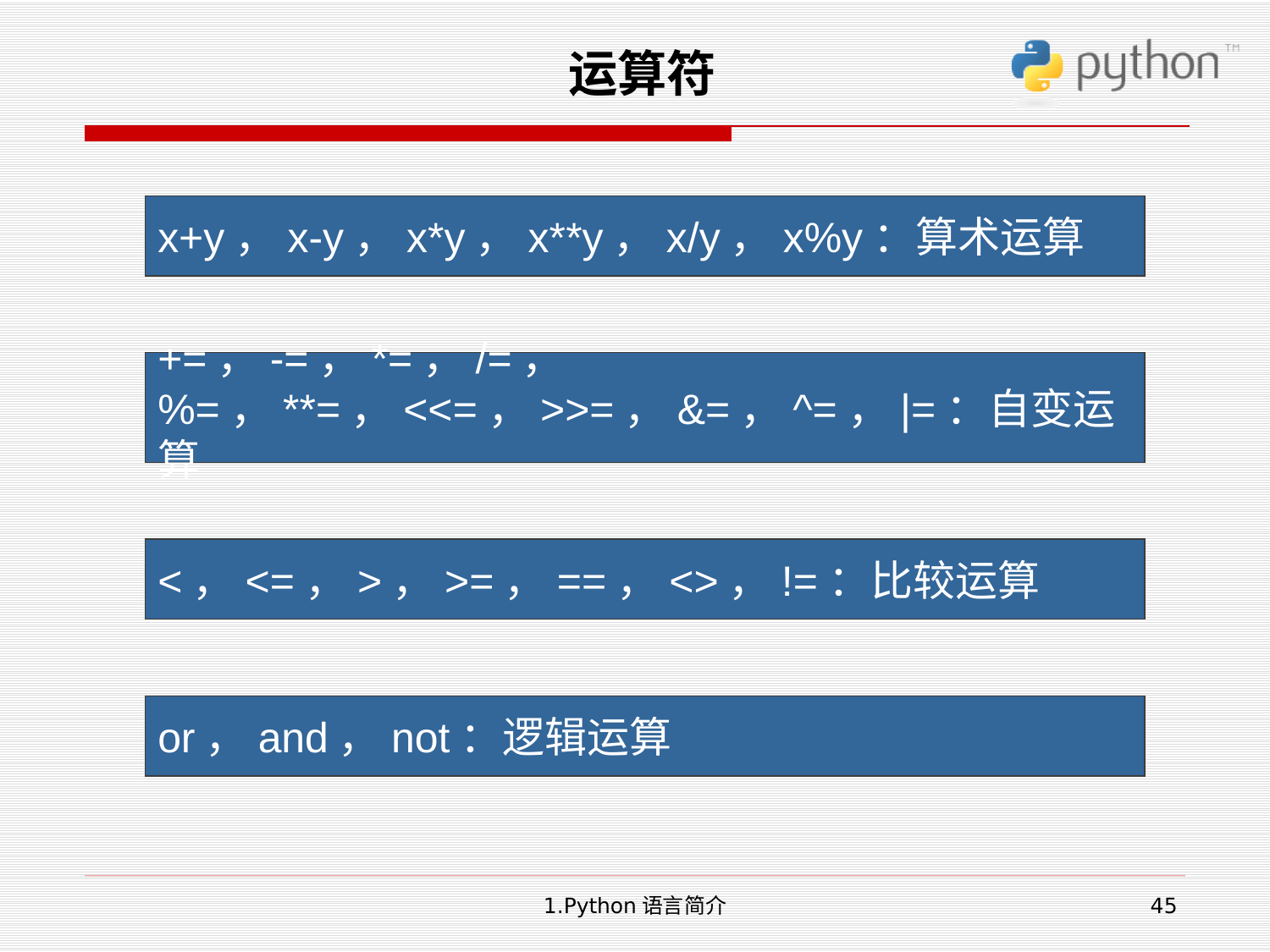

运算符
x+y，x-y，x*y，x**y，x/y，x%y：算术运算
+=，-=，*=，/=，%=，**=，<<=，>>=，&=，^=，|=：自变运算
<，<=，>，>=，==，<>，!=：比较运算
or，and，not：逻辑运算
1.Python语言简介
45